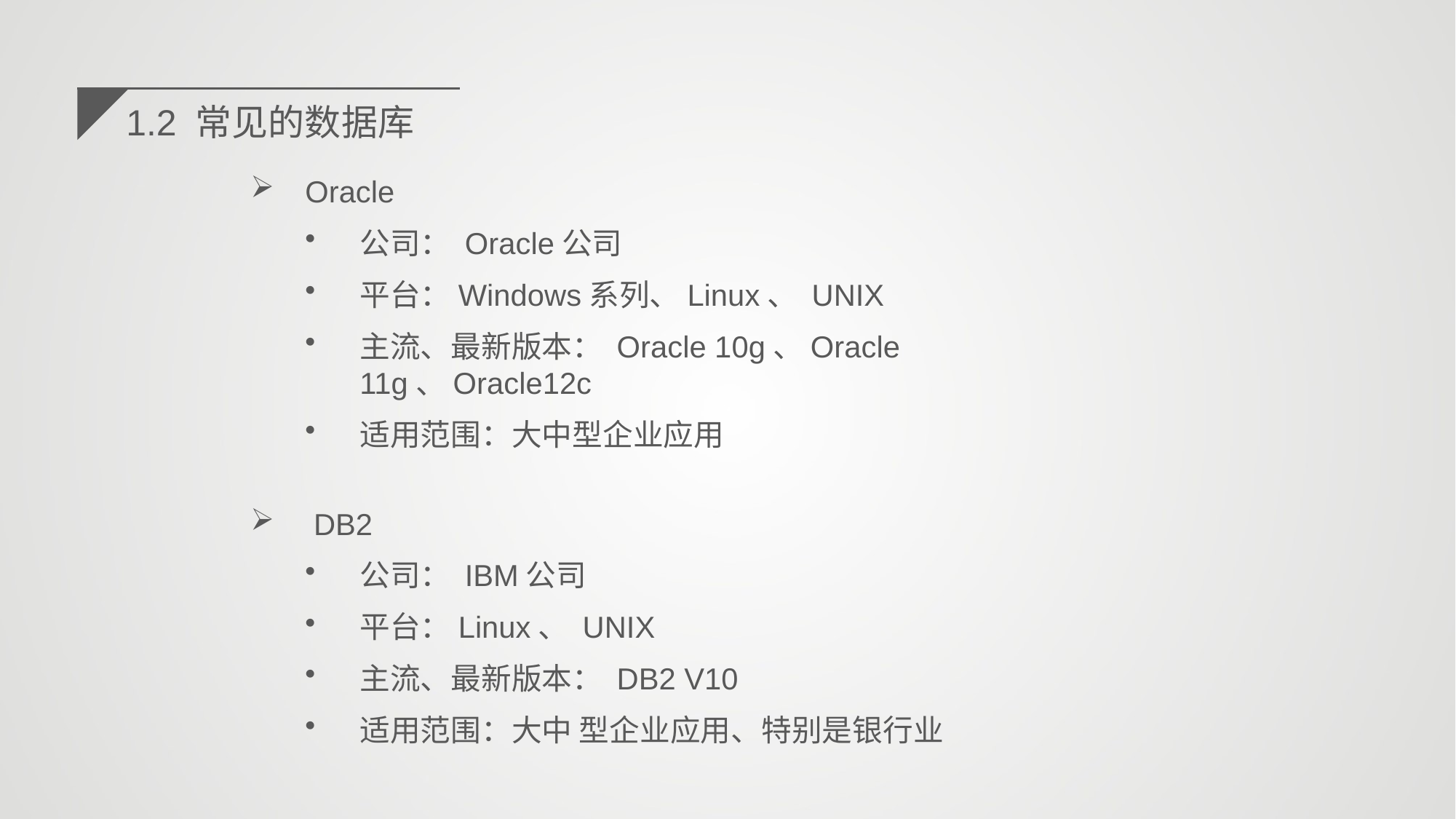

1.2 常见的数据库

Oracle
公司： Oracle公司
平台：Windows系列、Linux、 UNIX
主流、最新版本： Oracle 10g、Oracle 11g、Oracle12c
适用范围：大中型企业应用
 DB2
公司： IBM公司
平台：Linux、 UNIX
主流、最新版本： DB2 V10
适用范围：大中 型企业应用、特别是银行业